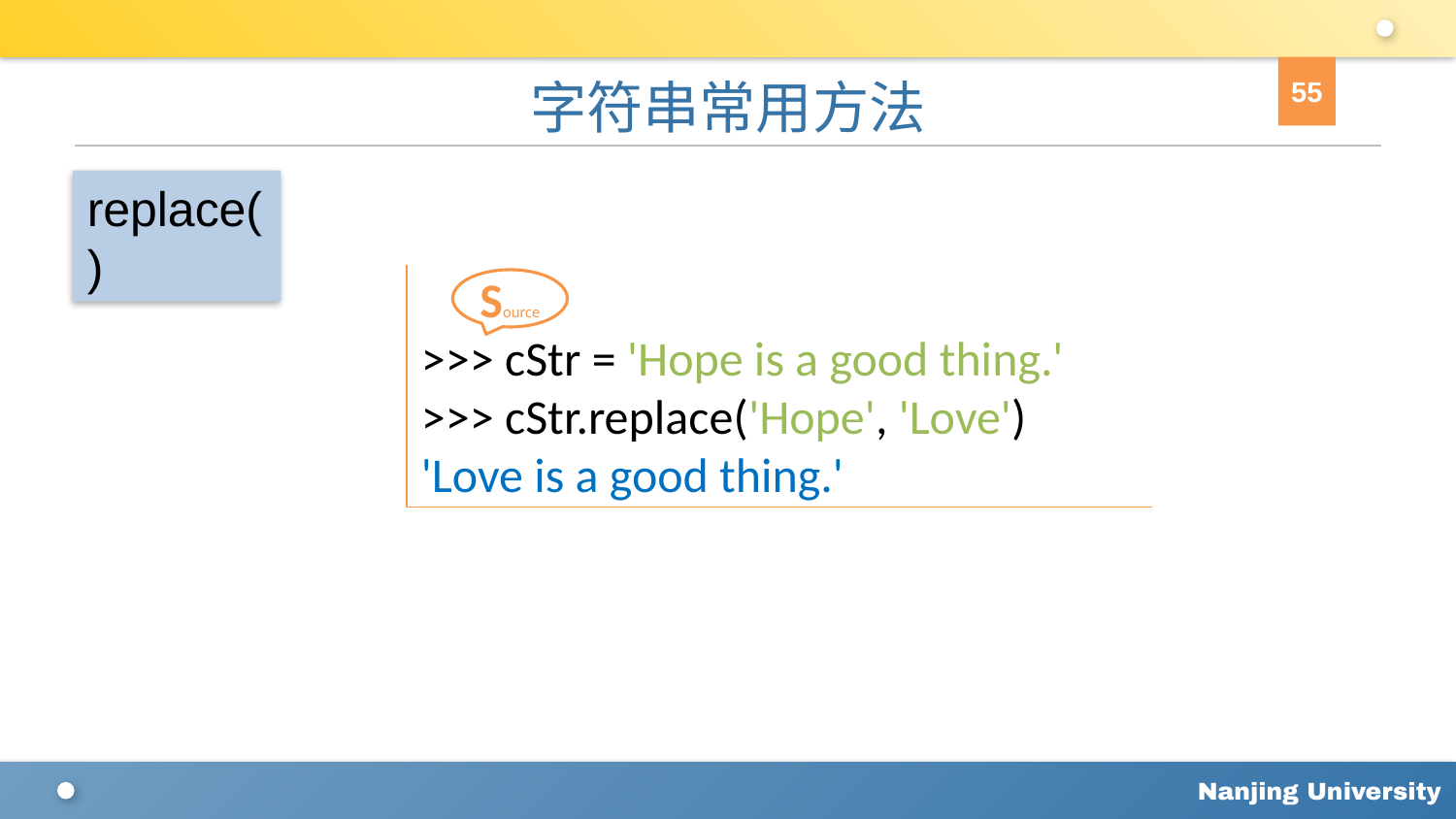

55
# 字符串常用方法
replace()

>>> cStr = 'Hope is a good thing.'
>>> cStr.replace('Hope', 'Love')
'Love is a good thing.'
Source